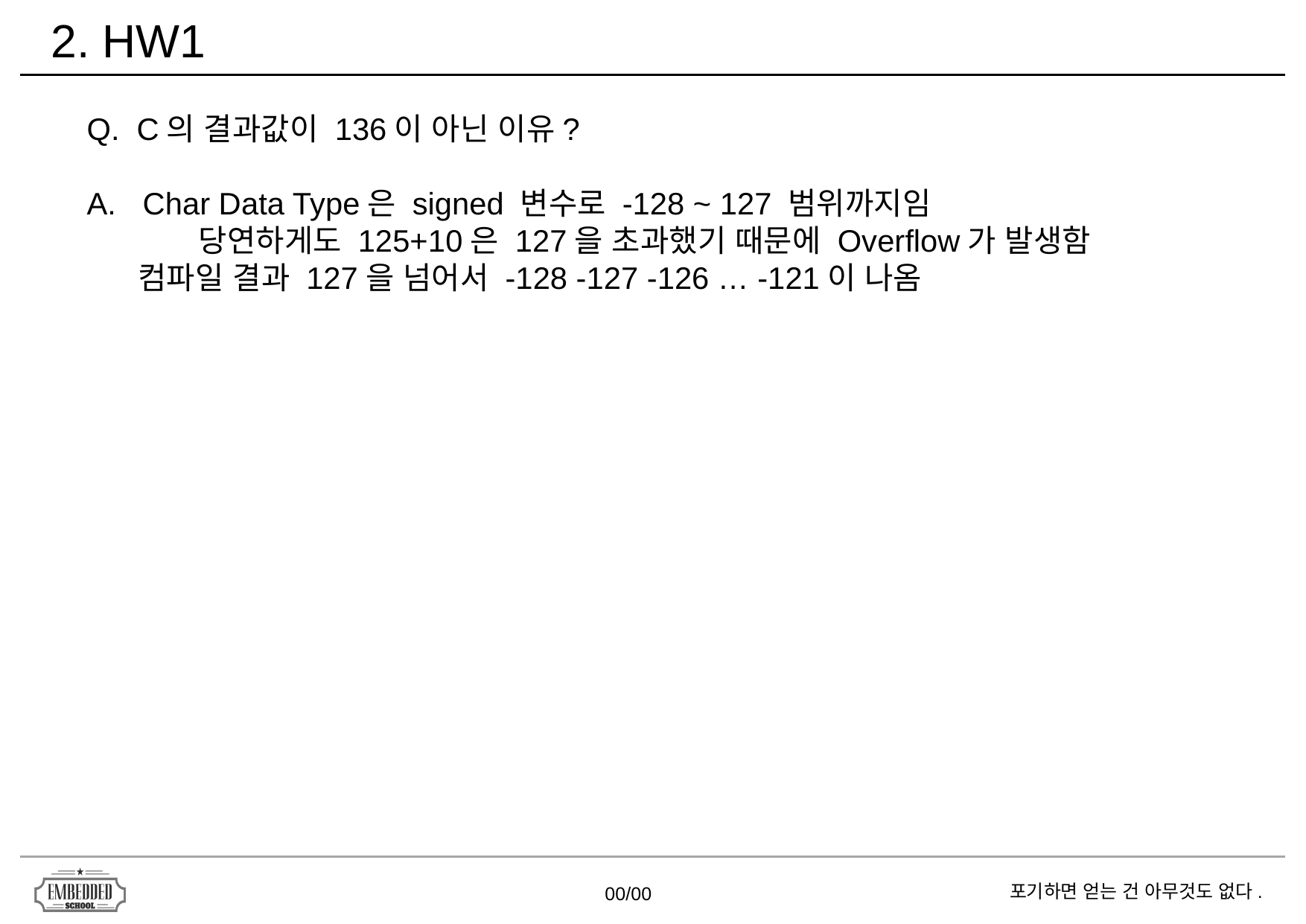

2. HW1
Q.  C의 결과값이 136이 아닌 이유?

Char Data Type은 signed 변수로 -128 ~ 127 범위까지임
	당연하게도 125+10은 127을 초과했기 때문에 Overflow가 발생함
     컴파일 결과 127을 넘어서 -128 -127 -126 … -121이 나옴
00/00